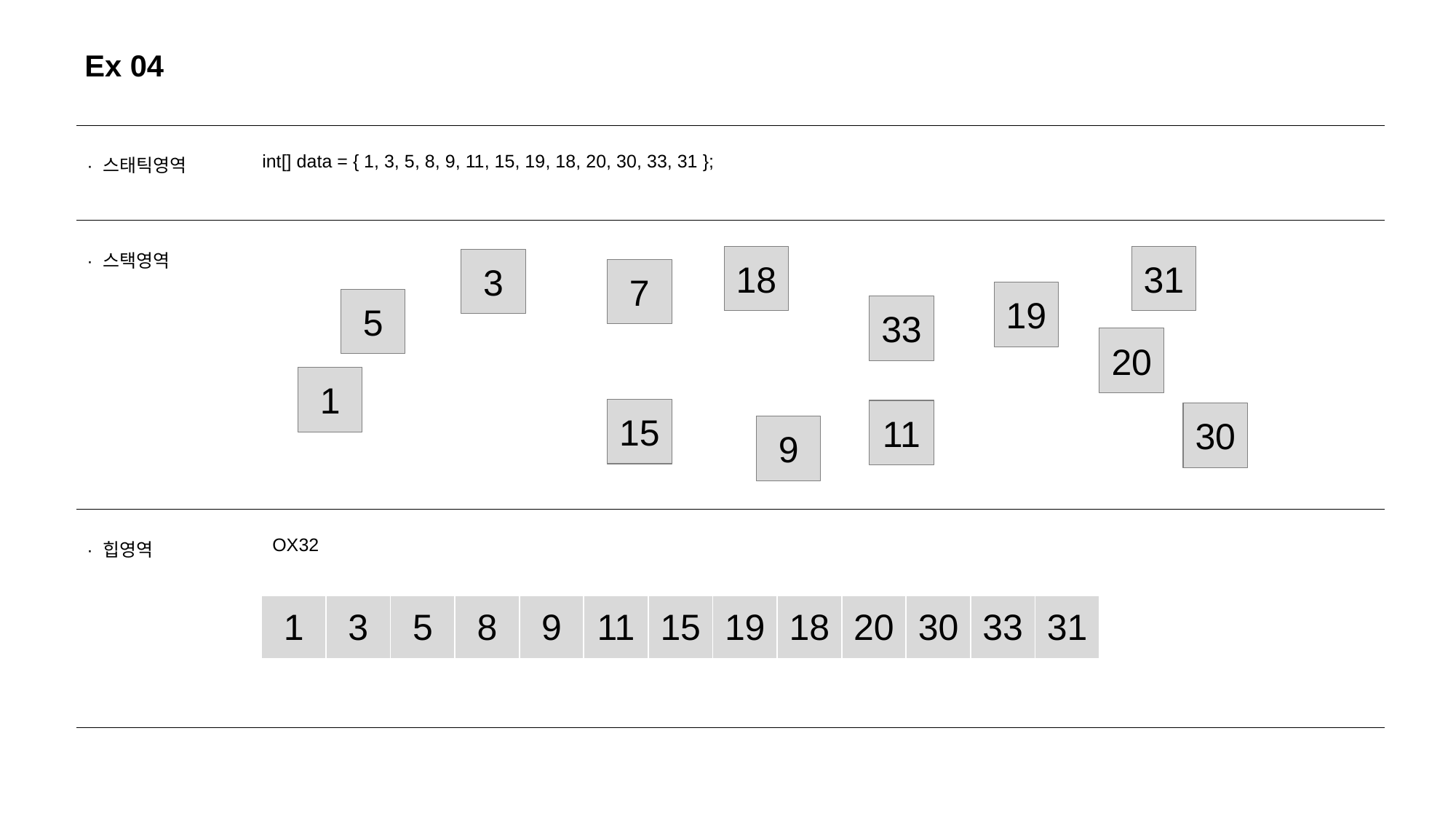

Ex 04
| ∙ 스태틱영역 | int[] data = { 1, 3, 5, 8, 9, 11, 15, 19, 18, 20, 30, 33, 31 }; |
| --- | --- |
| ∙ 스택영역 |  |
| ∙ 힙영역 | OX32 |
18
31
3
7
19
5
33
20
1
15
11
30
9
| 1 | 3 | 5 | 8 | 9 | 11 | 15 | 19 | 18 | 20 | 30 | 33 | 31 |
| --- | --- | --- | --- | --- | --- | --- | --- | --- | --- | --- | --- | --- |